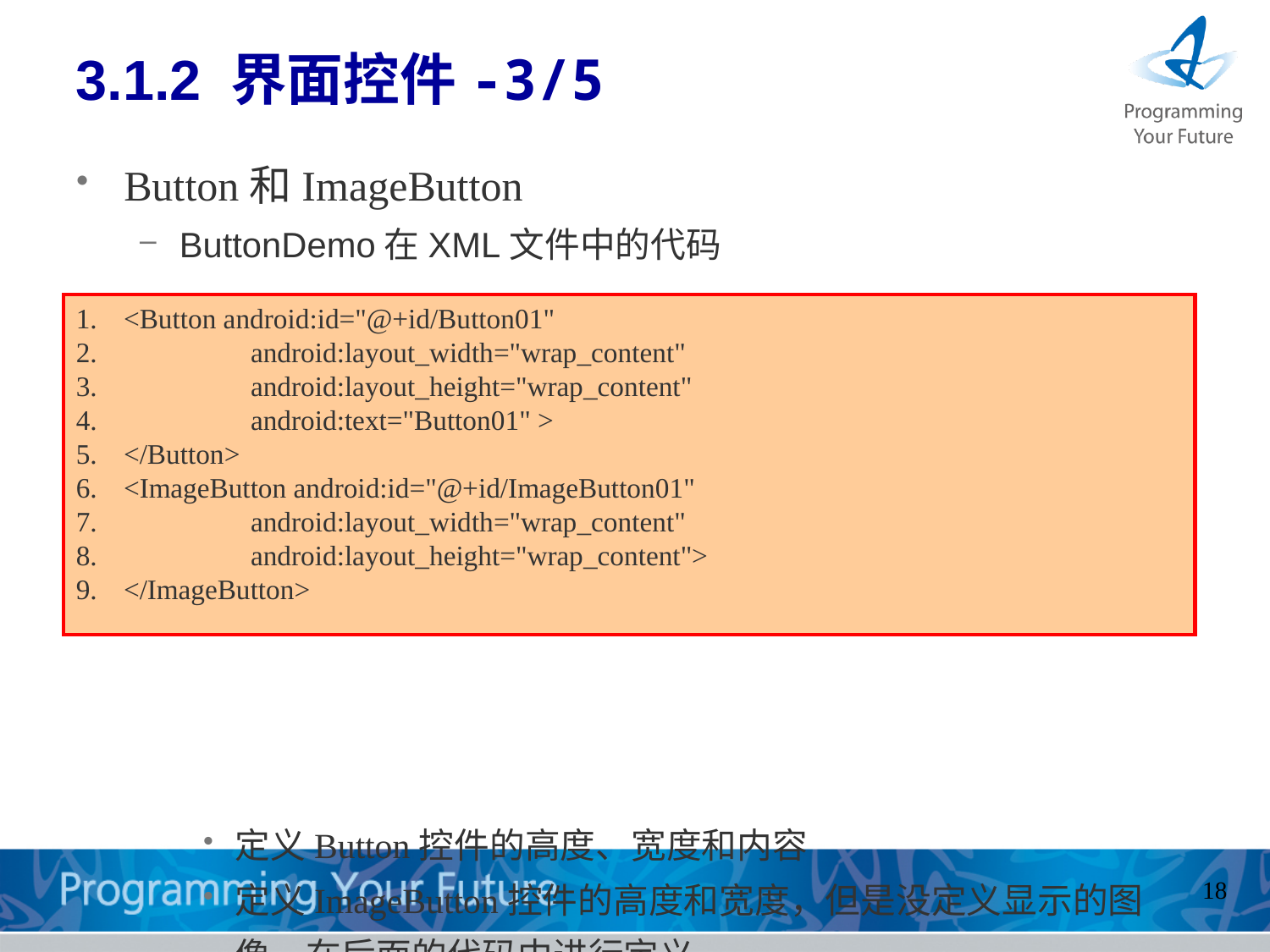

3.1.2 界面控件-3/5
Button和ImageButton
ButtonDemo在XML文件中的代码

定义Button控件的高度、宽度和内容
定义ImageButton控件的高度和宽度，但是没定义显示的图像，在后面的代码中进行定义

<Button android:id="@+id/Button01"
	android:layout_width="wrap_content"
	android:layout_height="wrap_content"
	android:text="Button01" >
</Button>
<ImageButton android:id="@+id/ImageButton01"
	android:layout_width="wrap_content"
	android:layout_height="wrap_content">
</ImageButton>